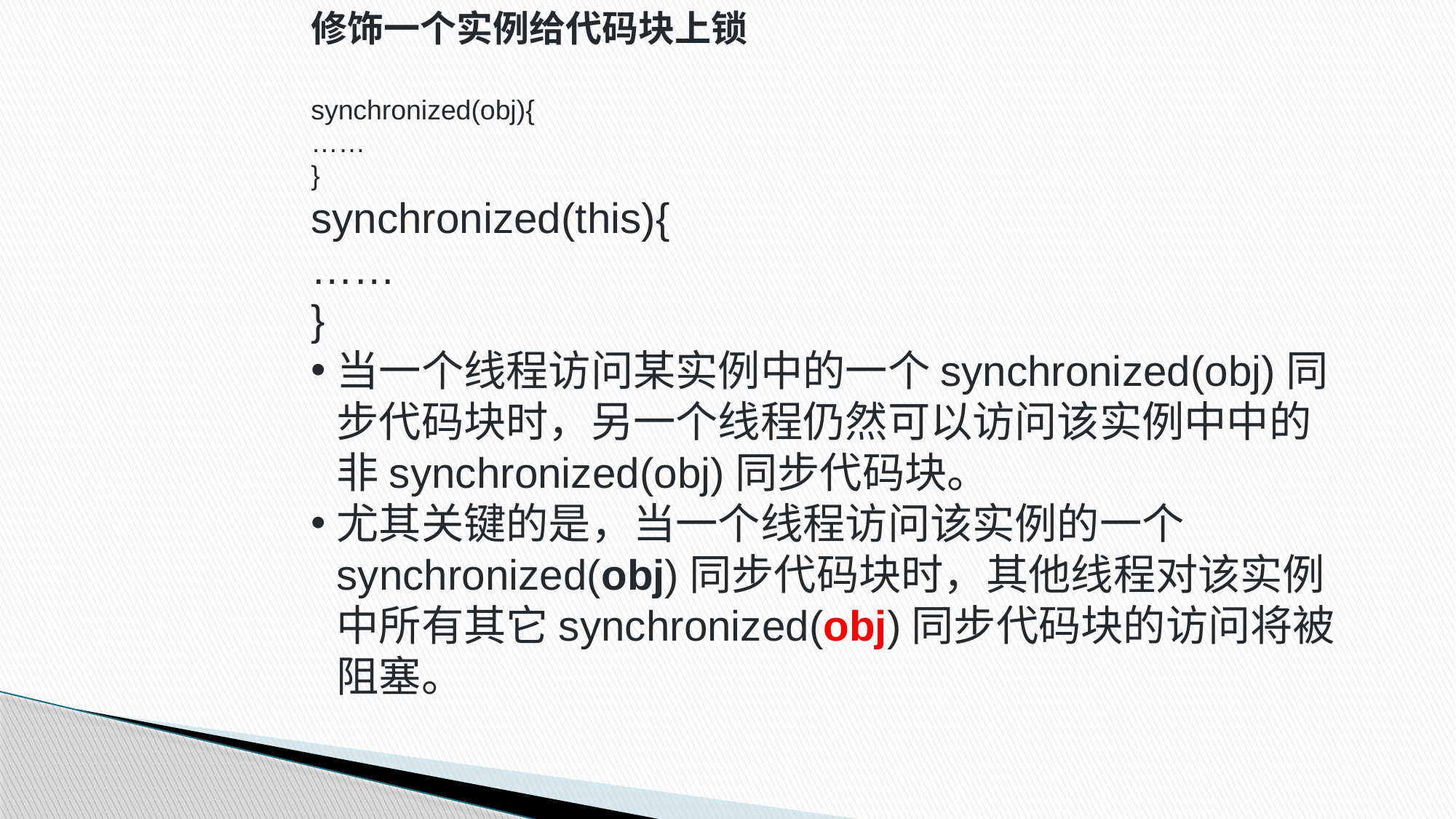

修饰一个实例给代码块上锁

synchronized(obj){
……
}
synchronized(this){
……
}
当一个线程访问某实例中的一个synchronized(obj)同步代码块时，另一个线程仍然可以访问该实例中中的非synchronized(obj)同步代码块。
尤其关键的是，当一个线程访问该实例的一个synchronized(obj)同步代码块时，其他线程对该实例中所有其它synchronized(obj)同步代码块的访问将被阻塞。